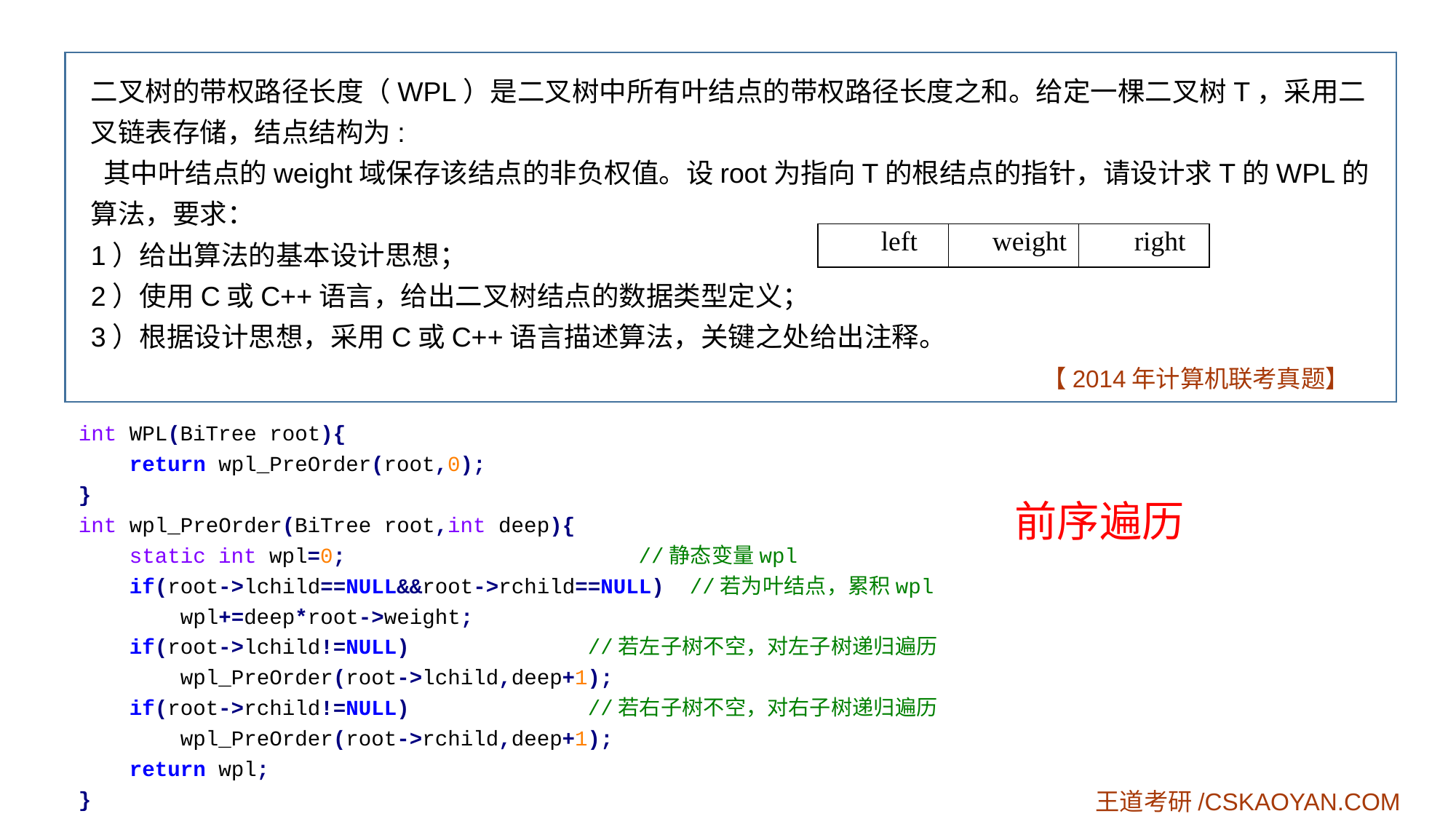

二叉树的带权路径长度（WPL）是二叉树中所有叶结点的带权路径长度之和。给定一棵二叉树T，采用二叉链表存储，结点结构为:
 其中叶结点的weight域保存该结点的非负权值。设root为指向T的根结点的指针，请设计求T的WPL的算法，要求：
1）给出算法的基本设计思想；
2）使用C或C++语言，给出二叉树结点的数据类型定义；
3）根据设计思想，采用C或C++语言描述算法，关键之处给出注释。
								   	     【2014年计算机联考真题】
| left | weight | right |
| --- | --- | --- |
int WPL(BiTree root){
    return wpl_PreOrder(root,0);
}
int wpl_PreOrder(BiTree root,int deep){
    static int wpl=0;                       //静态变量wpl
    if(root->lchild==NULL&&root->rchild==NULL)  //若为叶结点，累积wpl
        wpl+=deep*root->weight;
    if(root->lchild!=NULL)              //若左子树不空，对左子树递归遍历
        wpl_PreOrder(root->lchild,deep+1);
    if(root->rchild!=NULL)              //若右子树不空，对右子树递归遍历
        wpl_PreOrder(root->rchild,deep+1);
    return wpl;
}
前序遍历
王道考研/CSKAOYAN.COM